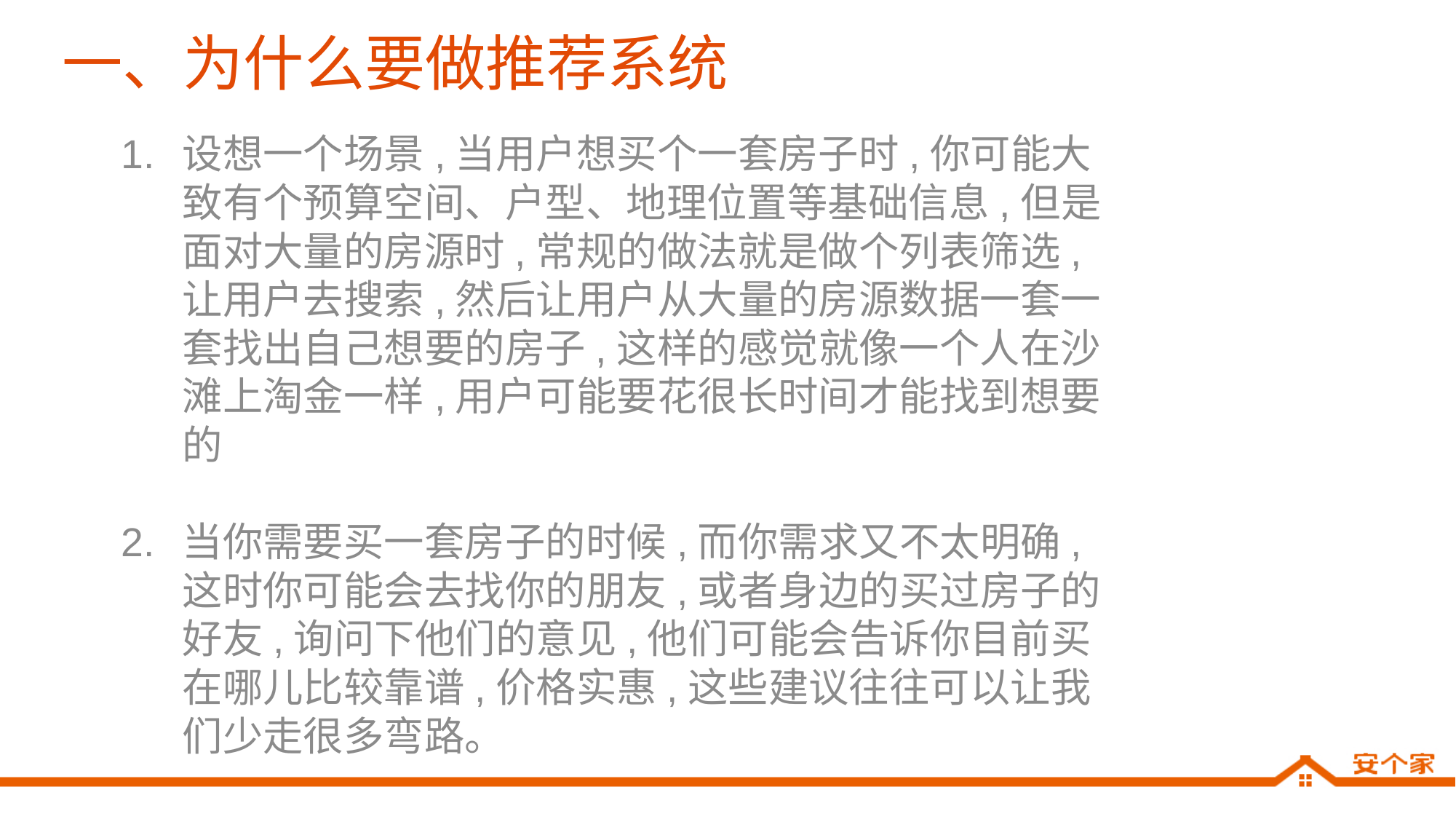

# 一、为什么要做推荐系统
设想一个场景,当用户想买个一套房子时,你可能大致有个预算空间、户型、地理位置等基础信息,但是面对大量的房源时,常规的做法就是做个列表筛选,让用户去搜索,然后让用户从大量的房源数据一套一套找出自己想要的房子,这样的感觉就像一个人在沙滩上淘金一样,用户可能要花很长时间才能找到想要的

当你需要买一套房子的时候,而你需求又不太明确,这时你可能会去找你的朋友,或者身边的买过房子的好友,询问下他们的意见,他们可能会告诉你目前买在哪儿比较靠谱,价格实惠,这些建议往往可以让我们少走很多弯路。